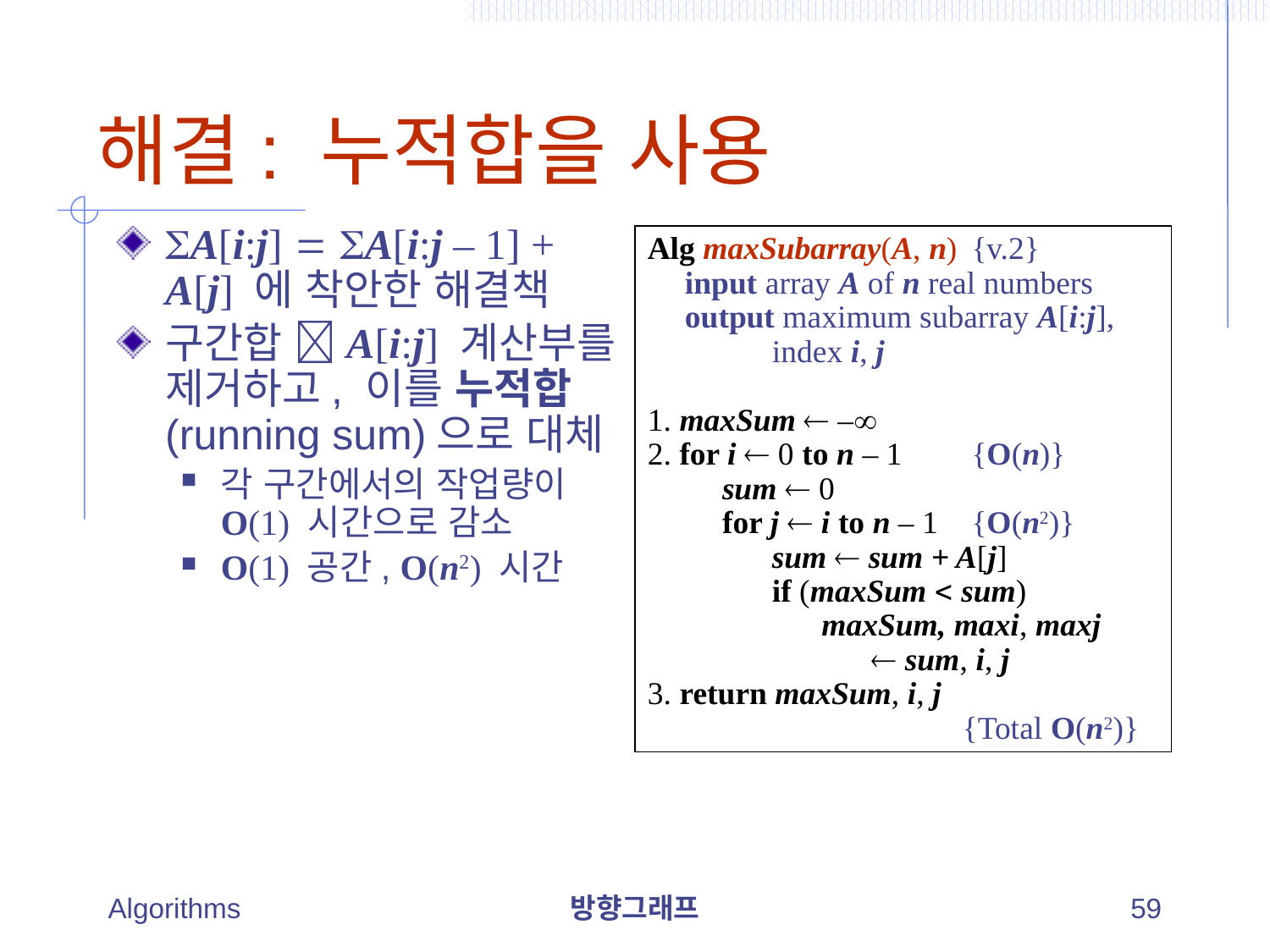

# 해결: 누적합을 사용
ΣA[i:j] = ΣA[i:j – 1] + A[j] 에 착안한 해결책
구간합 ΣA[i:j] 계산부를 제거하고, 이를 누적합(running sum)으로 대체
각 구간에서의 작업량이  O(1) 시간으로 감소
O(1) 공간, O(n2) 시간
Alg maxSubarray(A, n)	{v.2}
	input array A of n real numbers
	output maximum subarray A[i:j], 				index i, j

1. maxSum ← –∞
2. for i ← 0 to n – 1		{O(n)}
		sum ← 0
		for j ← i to n – 1	{O(n2)}
			sum ← sum + A[j]
			if (maxSum < sum)
				maxSum, maxi, maxj
				 	← sum, i, j
3. return maxSum, i, j
			{Total O(n2)}
Algorithms
방향그래프
59